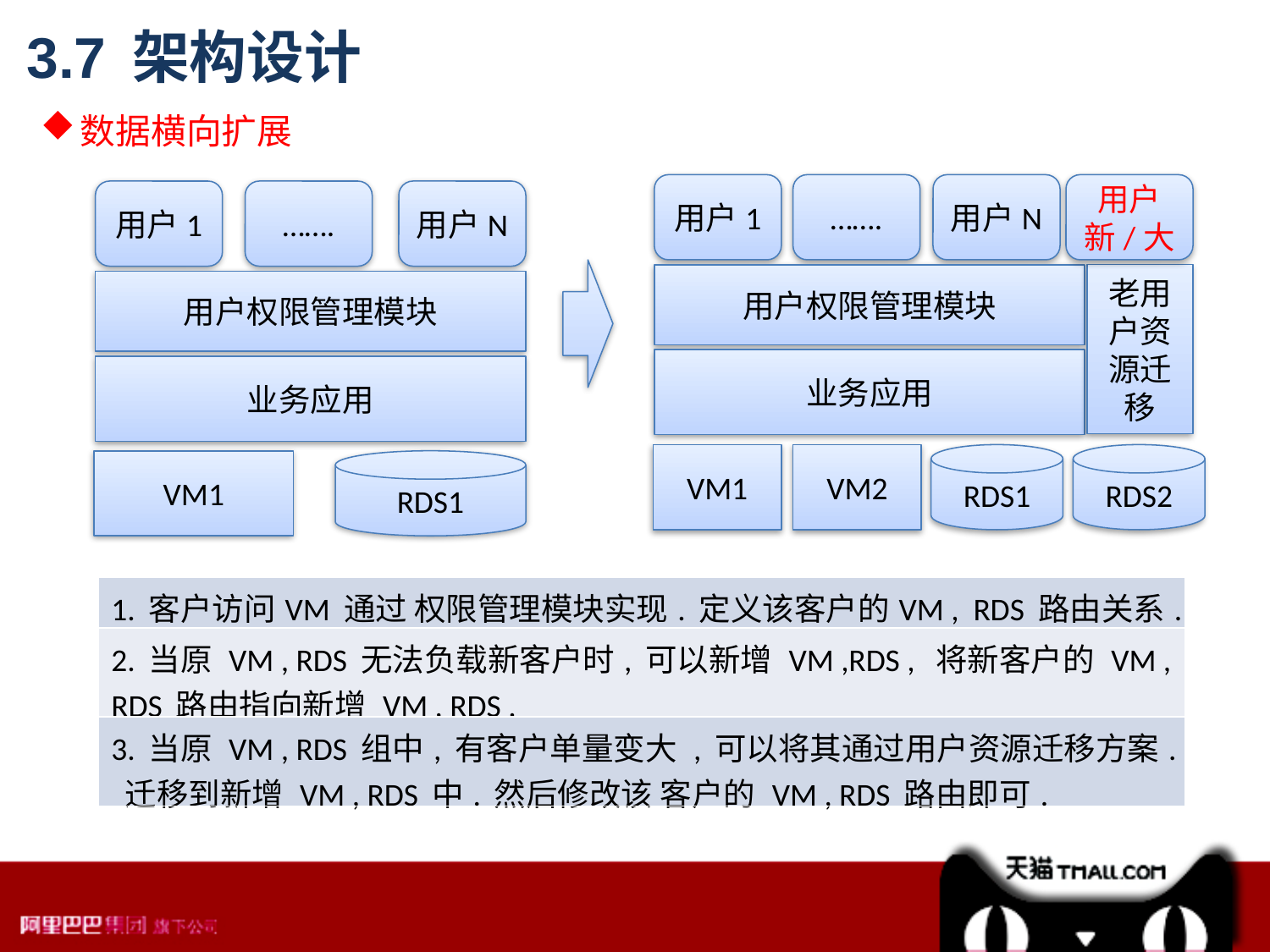

3.7 架构设计
数据横向扩展
用户1
…….
用户N
用户
新/大
用户1
…….
用户N
用户权限管理模块
业务应用
VM1
RDS1

用户权限管理模块
老用户资源迁移
业务应用
VM1
VM2
RDS1
RDS2
| 1. 客户访问VM 通过 权限管理模块实现. 定义该客户的VM , RDS 路由关系. |
| --- |
| 2. 当原 VM , RDS 无法负载新客户时, 可以新增 VM ,RDS , 将新客户的 VM , RDS 路由指向新增 VM , RDS . |
| 3. 当原 VM , RDS 组中, 有客户单量变大 , 可以将其通过用户资源迁移方案. 迁移到新增 VM , RDS 中. 然后修改该 客户的 VM , RDS 路由即可. |